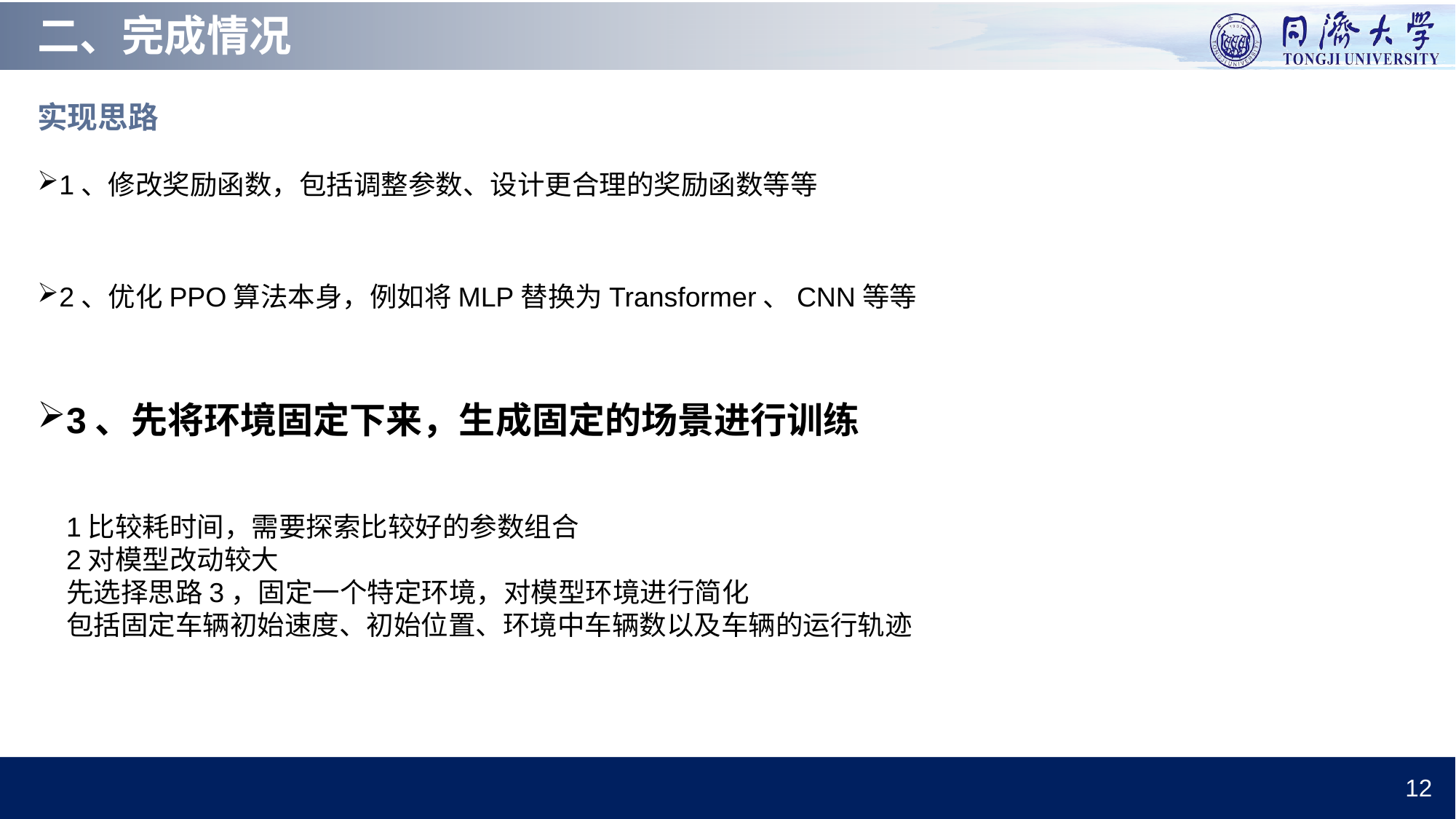

# 二、完成情况
实现思路
1、修改奖励函数，包括调整参数、设计更合理的奖励函数等等

2、优化PPO算法本身，例如将MLP替换为Transformer、CNN等等

3、先将环境固定下来，生成固定的场景进行训练
1比较耗时间，需要探索比较好的参数组合
2对模型改动较大
先选择思路3，固定一个特定环境，对模型环境进行简化
包括固定车辆初始速度、初始位置、环境中车辆数以及车辆的运行轨迹

12